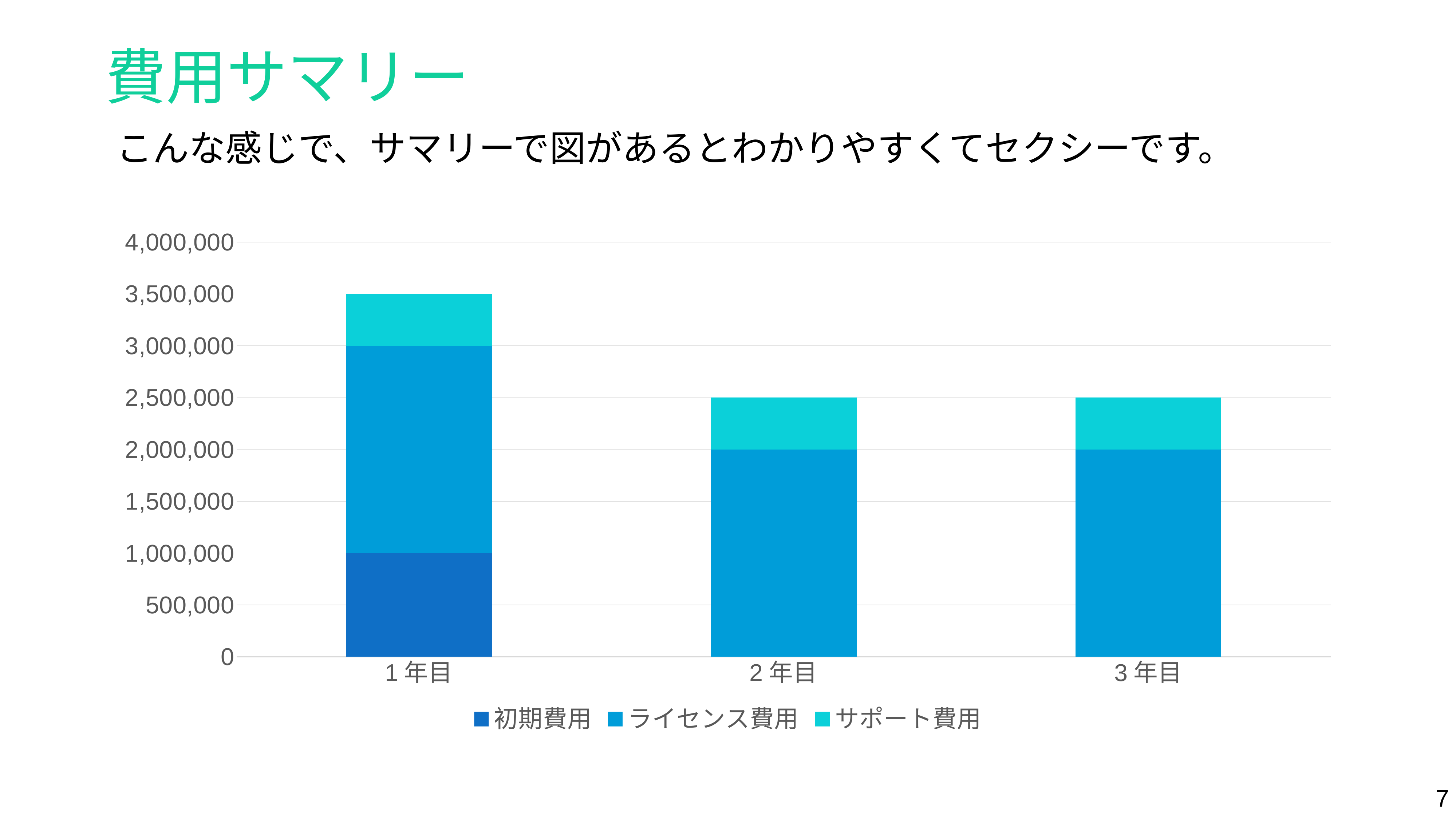

# 費用サマリー
こんな感じで、サマリーで図があるとわかりやすくてセクシーです。

### Chart

| Category | 初期費用 | ライセンス費用 | サポート費用 |
|---|---|---|---|
| 1年目 | 1000000.0 | 2000000.0 | 500000.0 |
| 2年目 | 0.0 | 2000000.0 | 500000.0 |
| 3年目 | 0.0 | 2000000.0 | 500000.0 |
7